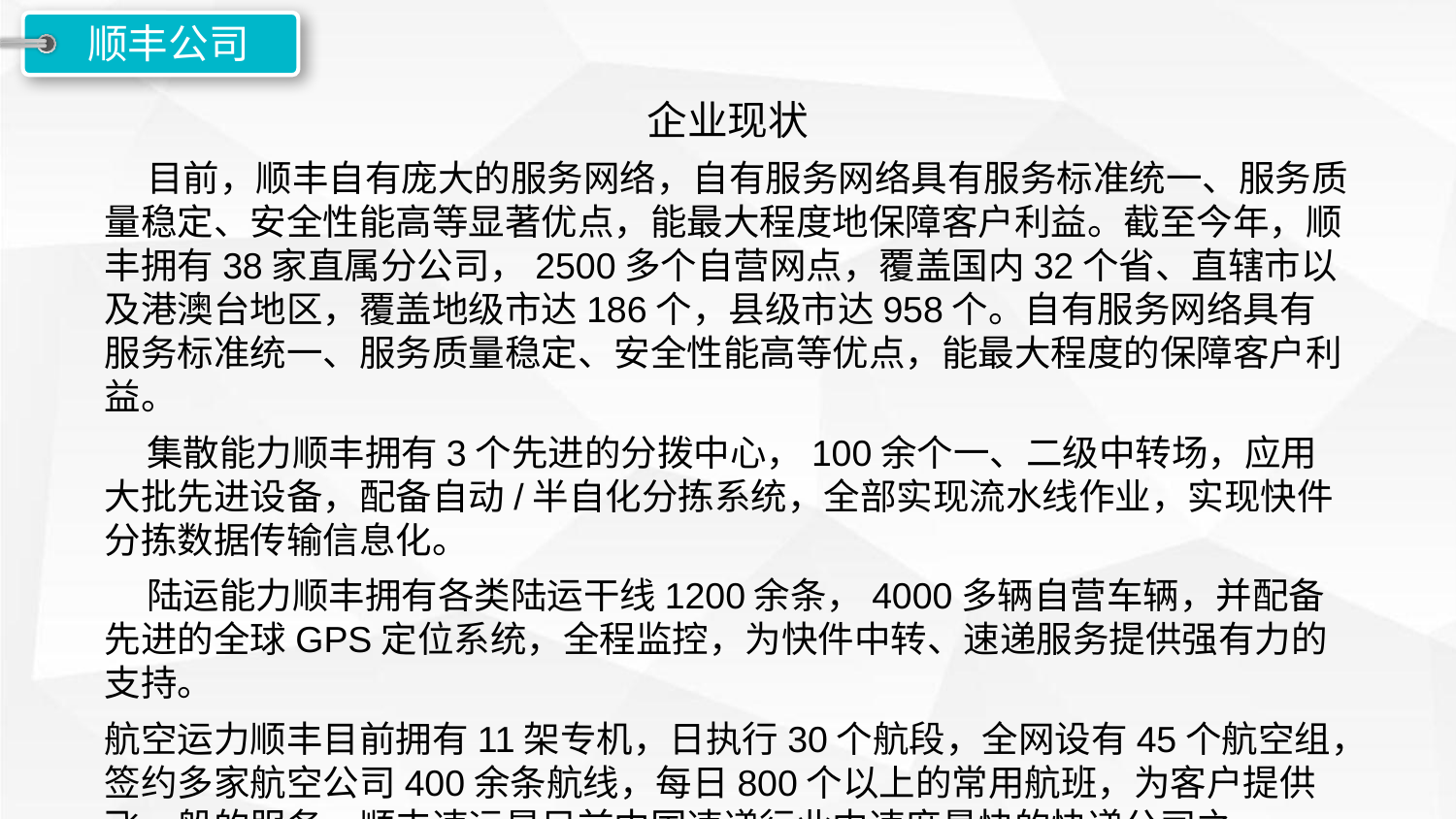

顺丰公司

企业现状
    目前，顺丰自有庞大的服务网络，自有服务网络具有服务标准统一、服务质量稳定、安全性能高等显著优点，能最大程度地保障客户利益。截至今年，顺丰拥有38家直属分公司，2500多个自营网点，覆盖国内32个省、直辖市以及港澳台地区，覆盖地级市达186个，县级市达958个。自有服务网络具有服务标准统一、服务质量稳定、安全性能高等优点，能最大程度的保障客户利益。
    集散能力顺丰拥有3个先进的分拨中心，100余个一、二级中转场，应用大批先进设备，配备自动/半自化分拣系统，全部实现流水线作业，实现快件分拣数据传输信息化。
    陆运能力顺丰拥有各类陆运干线1200余条，4000多辆自营车辆，并配备先进的全球GPS定位系统，全程监控，为快件中转、速递服务提供强有力的支持。
航空运力顺丰目前拥有11架专机，日执行30个航段，全网设有45个航空组，签约多家航空公司400余条航线，每日800个以上的常用航班，为客户提供飞一般的服务。顺丰速运是目前中国速递行业中速度最快的快递公司之一。